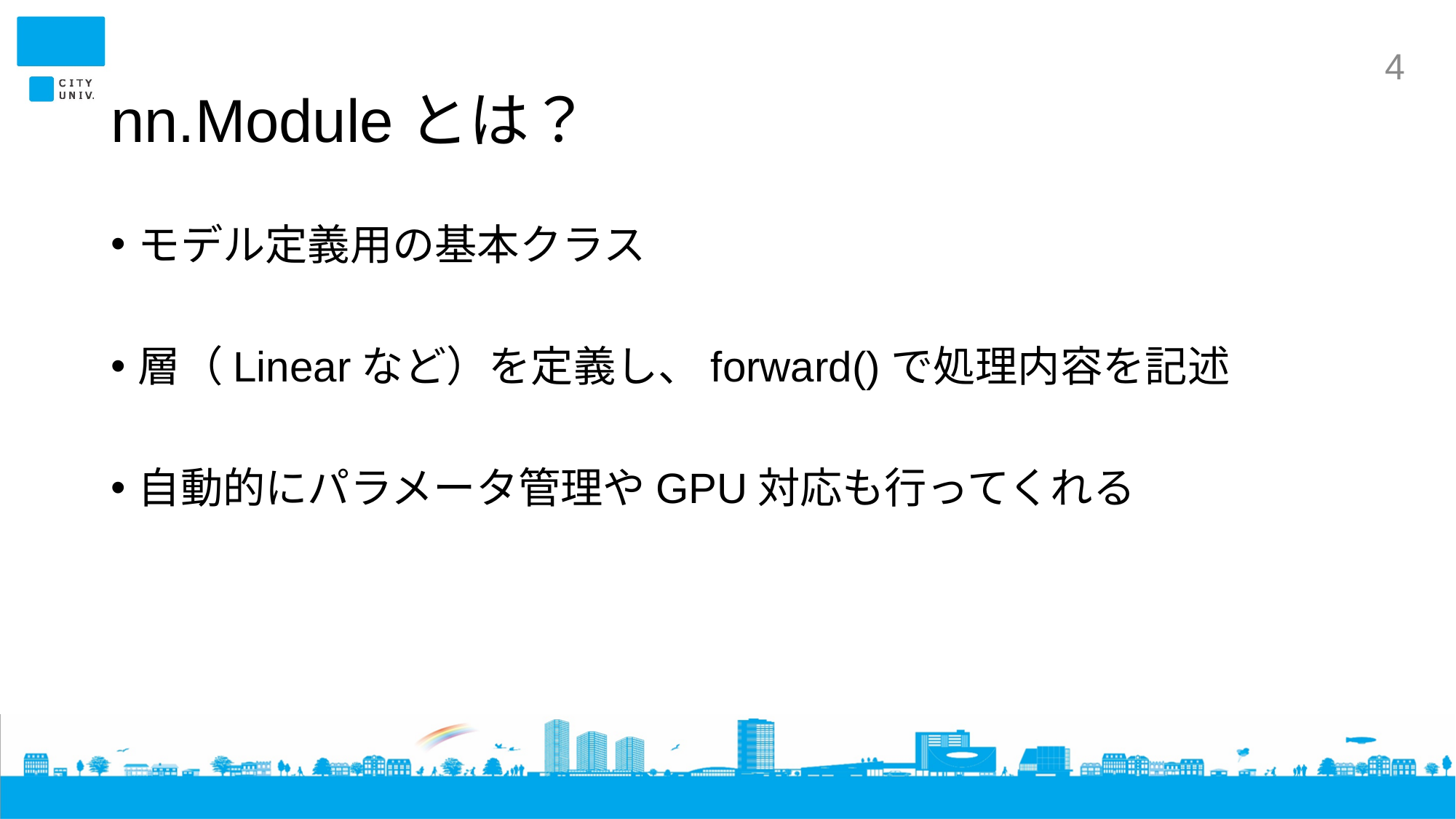

# nn.Moduleとは？
4
モデル定義用の基本クラス

層（Linearなど）を定義し、forward()で処理内容を記述

自動的にパラメータ管理やGPU対応も行ってくれる